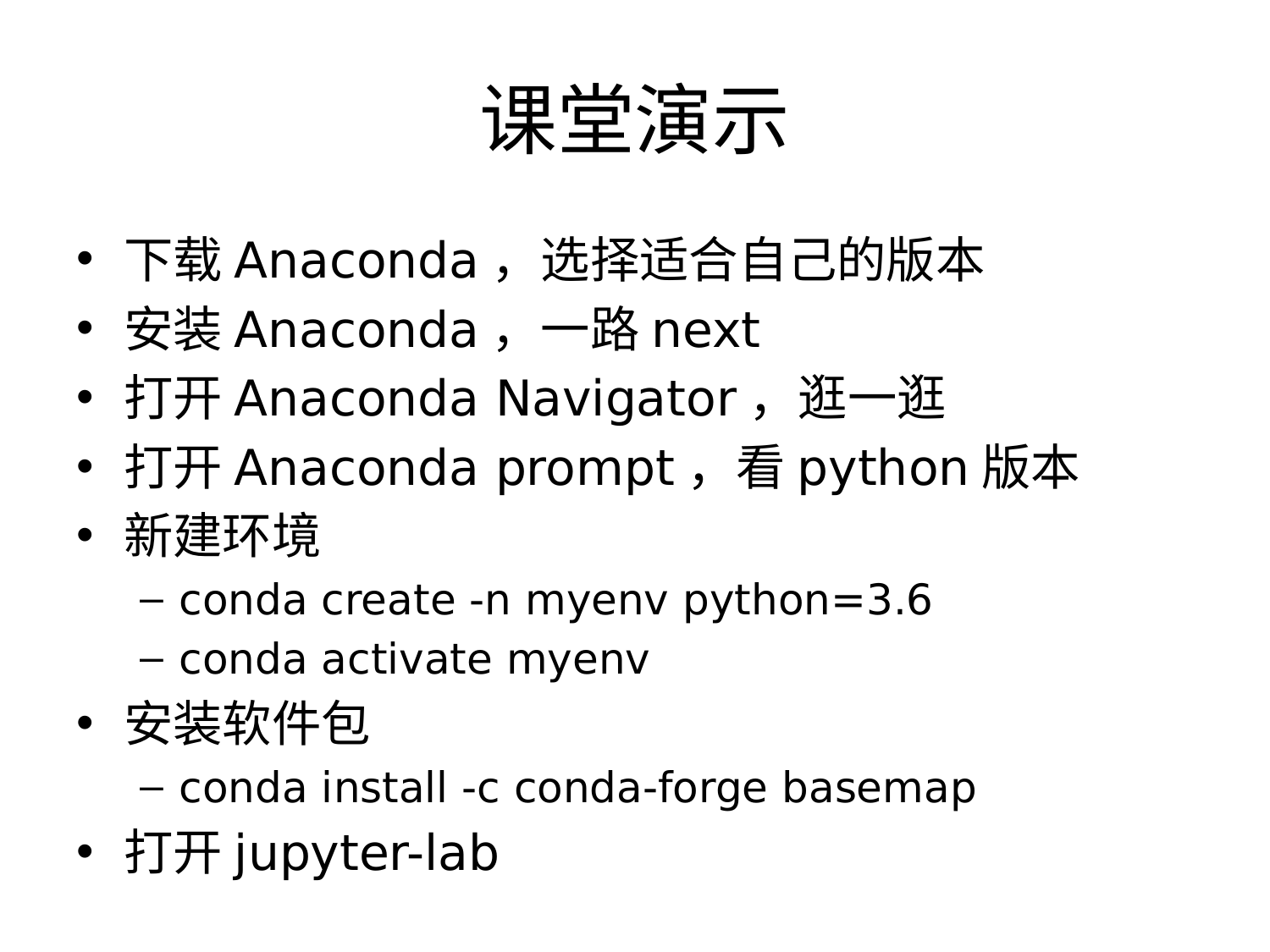

# 课堂演示
下载Anaconda，选择适合自己的版本
安装Anaconda，一路next
打开Anaconda Navigator，逛一逛
打开Anaconda prompt，看python版本
新建环境
conda create -n myenv python=3.6
conda activate myenv
安装软件包
conda install -c conda-forge basemap
打开jupyter-lab